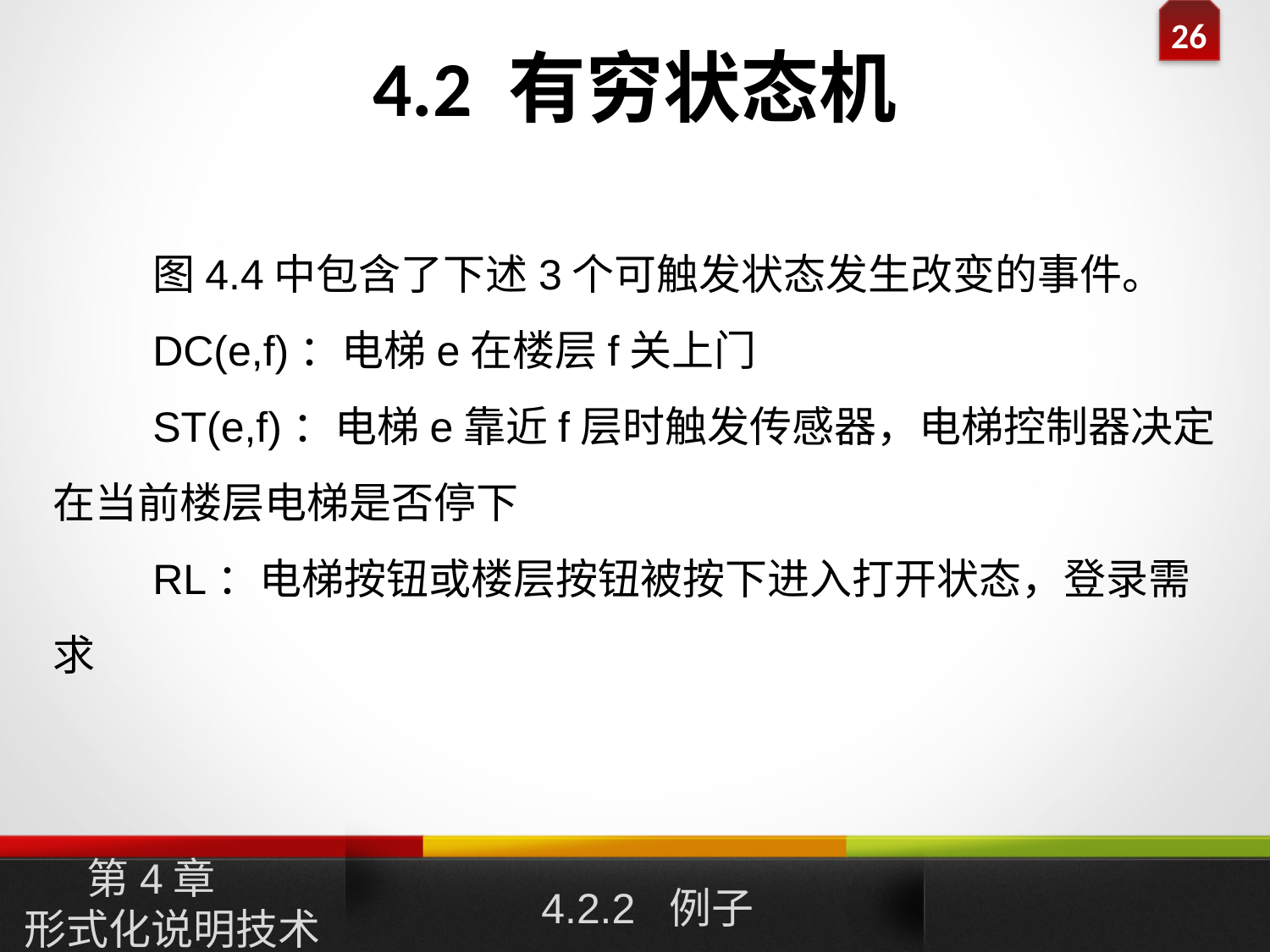

# 4.2 有穷状态机
图4.4中包含了下述3个可触发状态发生改变的事件。
DC(e,f)：电梯e在楼层f关上门
ST(e,f)：电梯e靠近f层时触发传感器，电梯控制器决定在当前楼层电梯是否停下
RL：电梯按钮或楼层按钮被按下进入打开状态，登录需求

第4章
形式化说明技术
4.2.2  例子